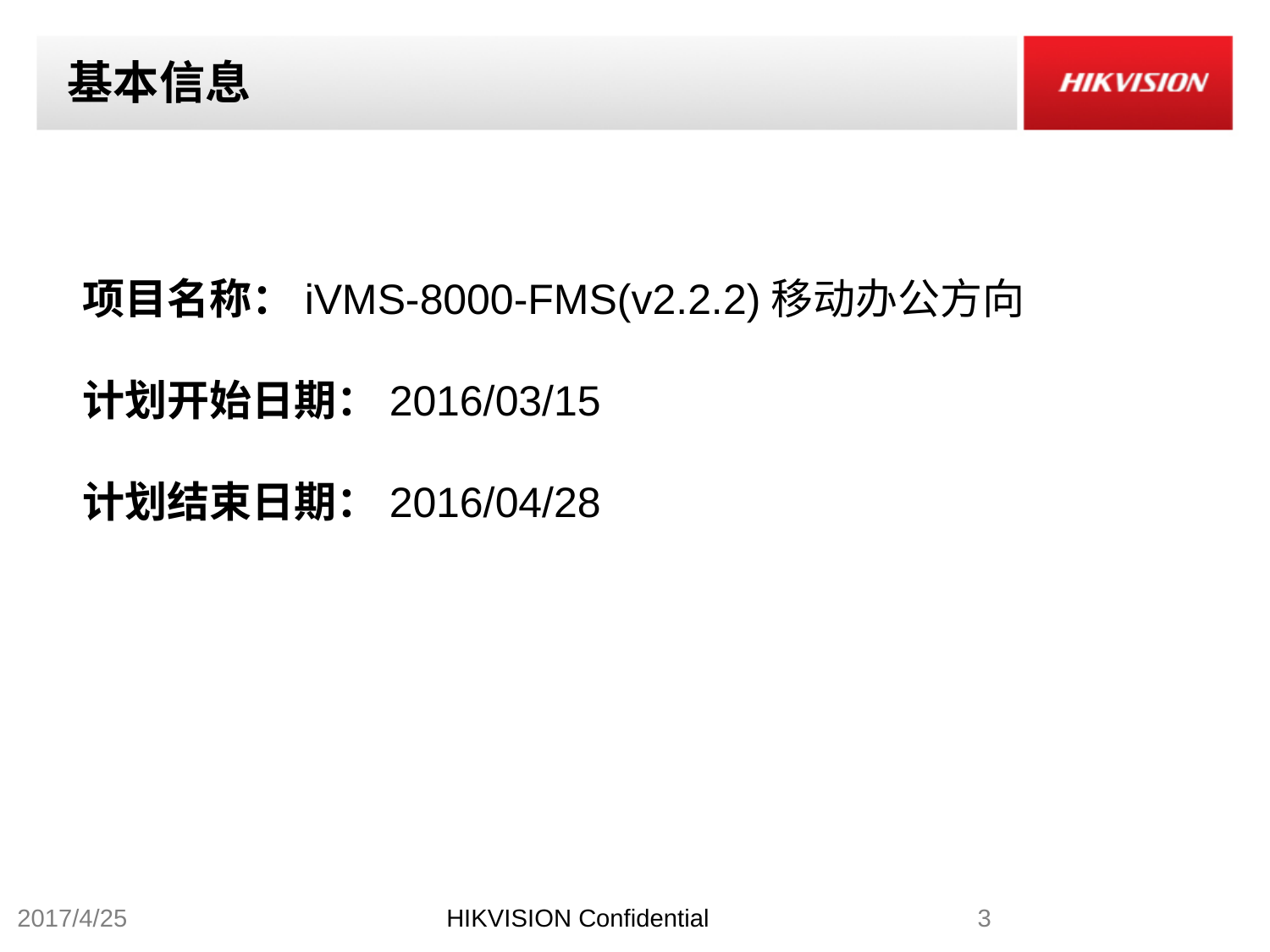

# 基本信息
项目名称：iVMS-8000-FMS(v2.2.2)移动办公方向

计划开始日期：2016/03/15

计划结束日期：2016/04/28

2017/4/25
HIKVISION Confidential
3